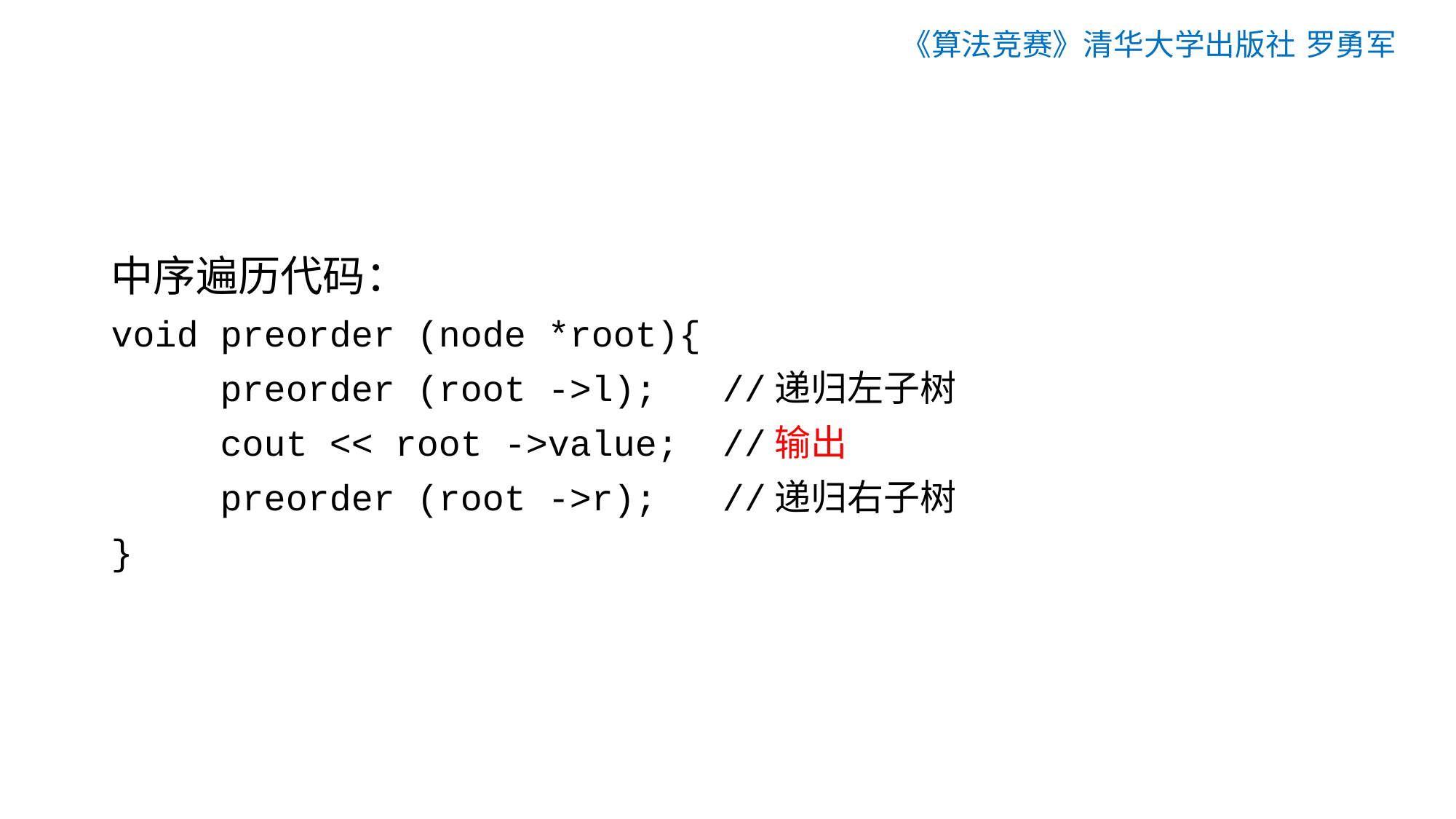

《算法竞赛》清华大学出版社 罗勇军
中序遍历代码：
void preorder (node *root){
	preorder (root ->l);   //递归左子树
     cout << root ->value;  //输出
     preorder (root ->r);   //递归右子树
}